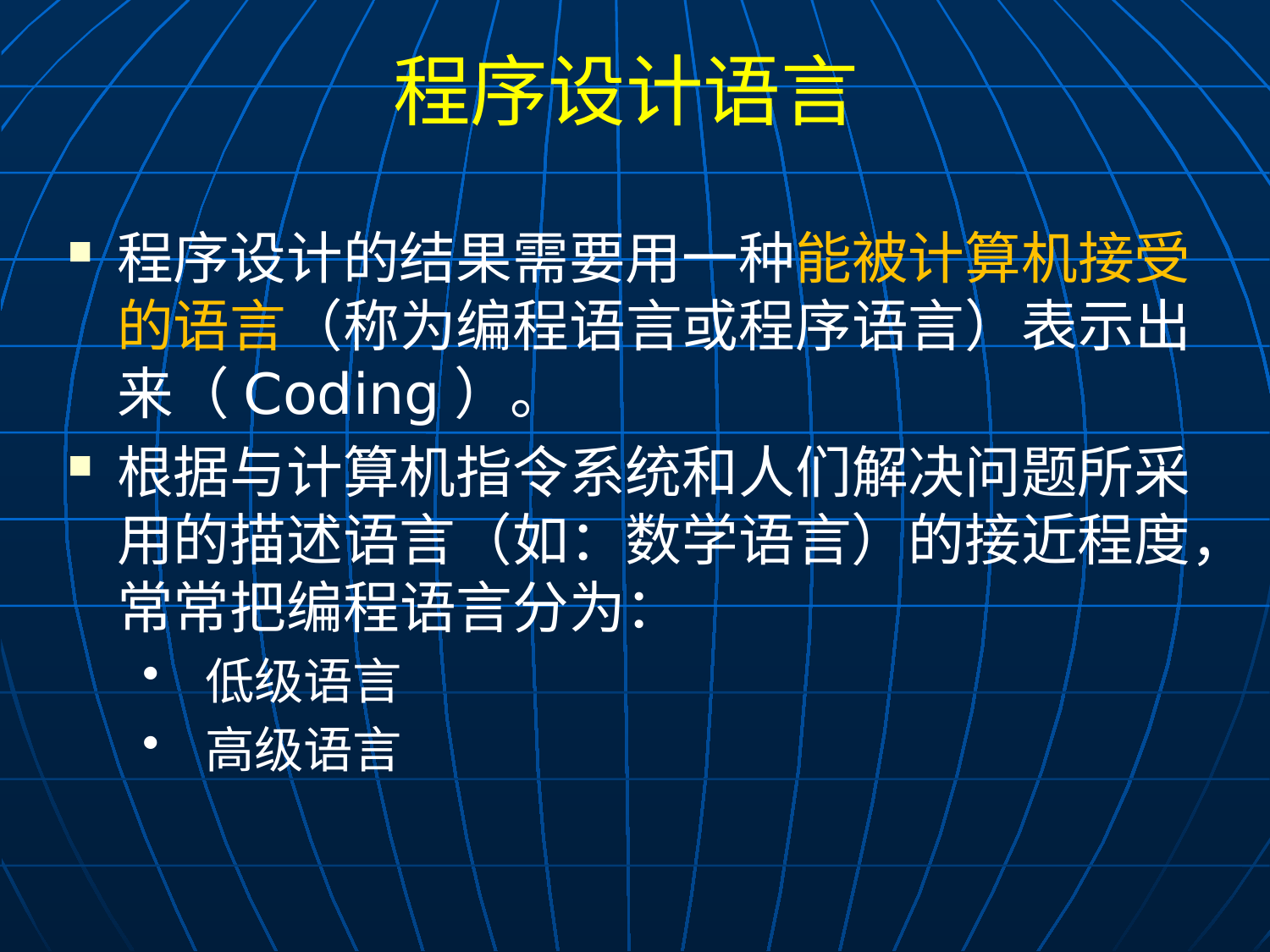

# 程序设计语言
程序设计的结果需要用一种能被计算机接受的语言（称为编程语言或程序语言）表示出来（Coding）。
根据与计算机指令系统和人们解决问题所采用的描述语言（如：数学语言）的接近程度，常常把编程语言分为：
 低级语言
 高级语言